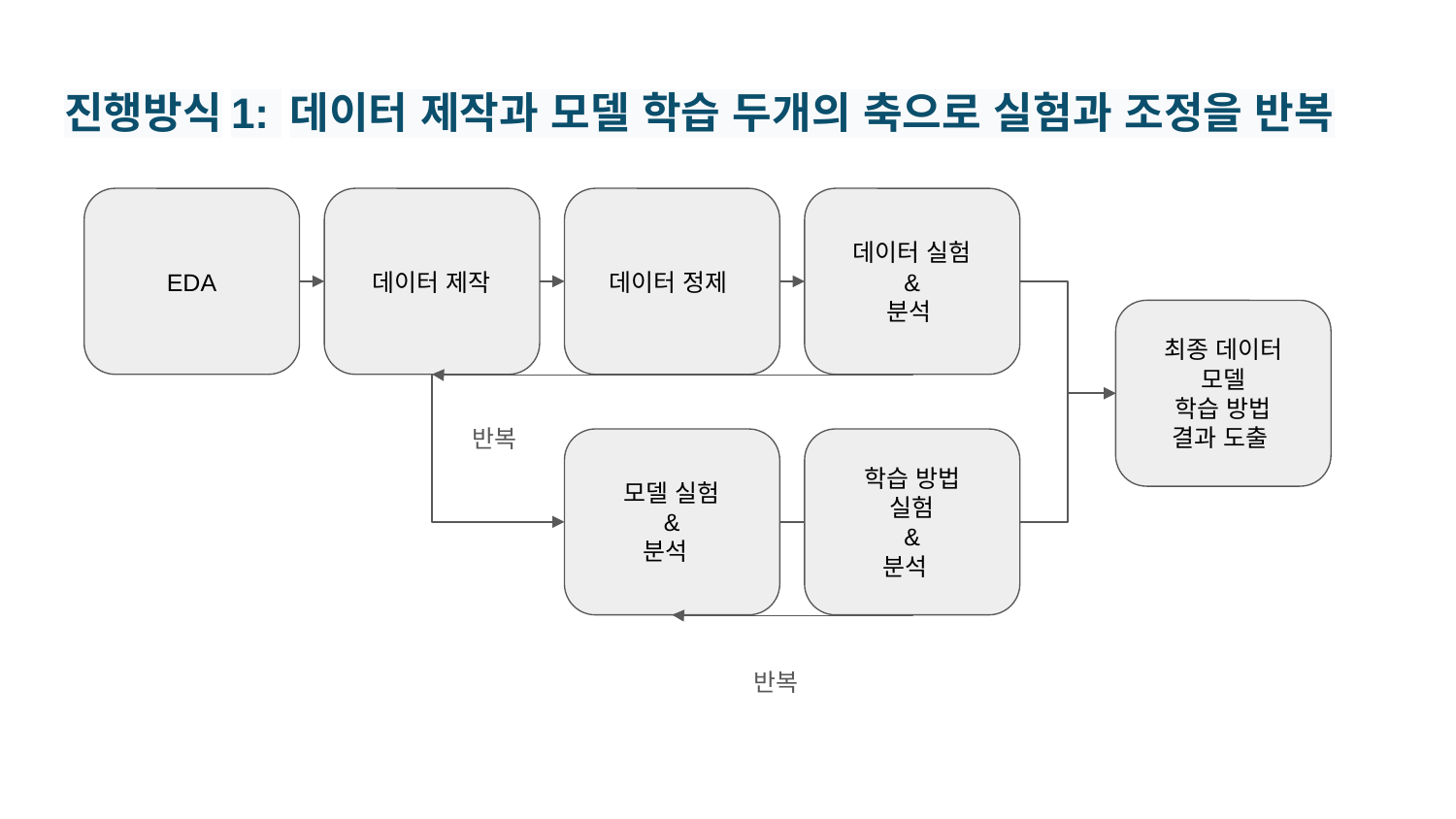

# 진행방식1: 데이터 제작과 모델 학습 두개의 축으로 실험과 조정을 반복
EDA
데이터 제작
데이터 정제
데이터 실험
&
분석
최종 데이터
모델
학습 방법
결과 도출
반복
모델 실험
&
분석
학습 방법
실험
&
분석
반복